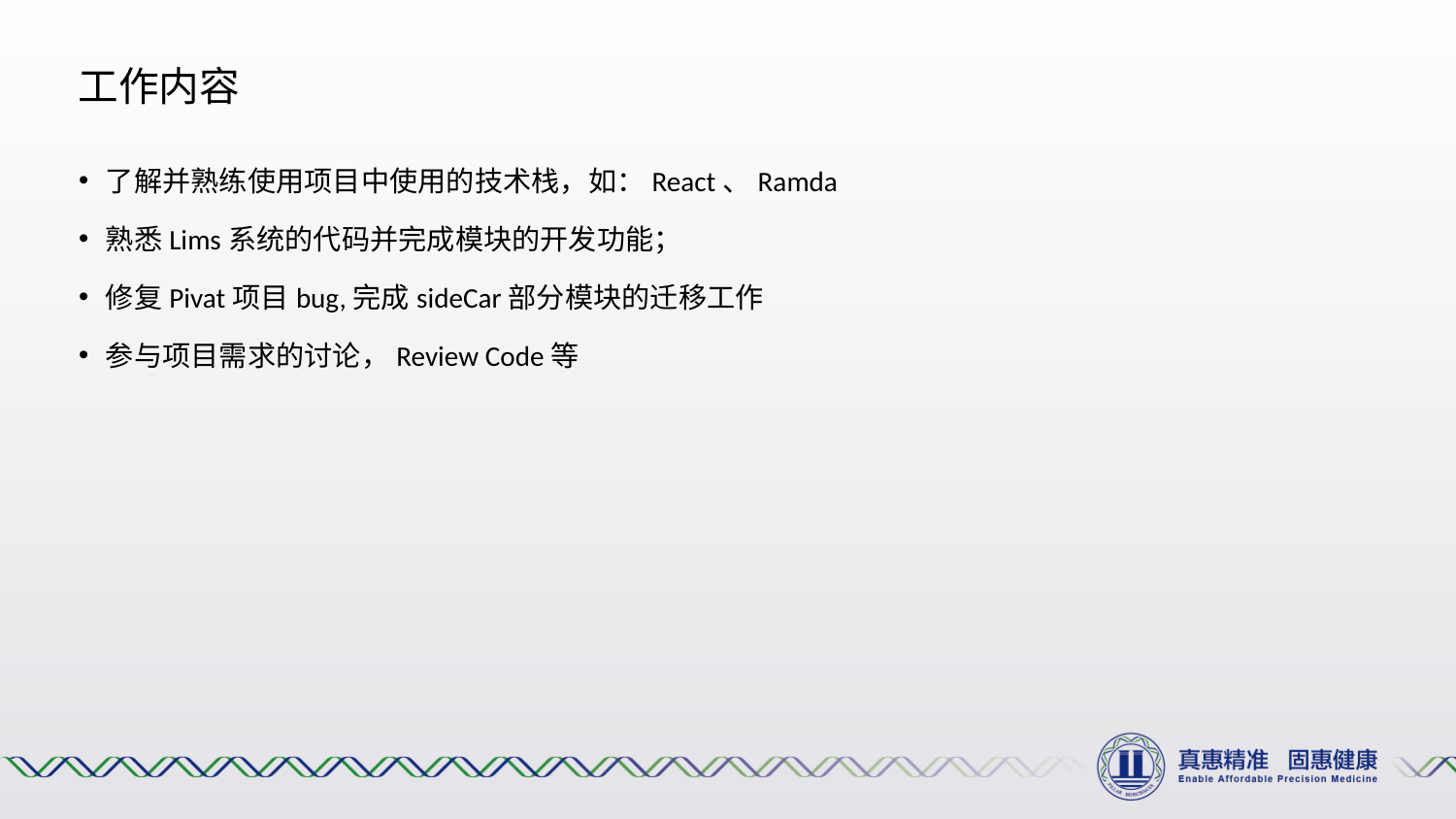

工作内容
了解并熟练使用项目中使用的技术栈，如：React、Ramda
熟悉Lims系统的代码并完成模块的开发功能；
修复Pivat项目bug,完成sideCar部分模块的迁移工作
参与项目需求的讨论，Review Code等